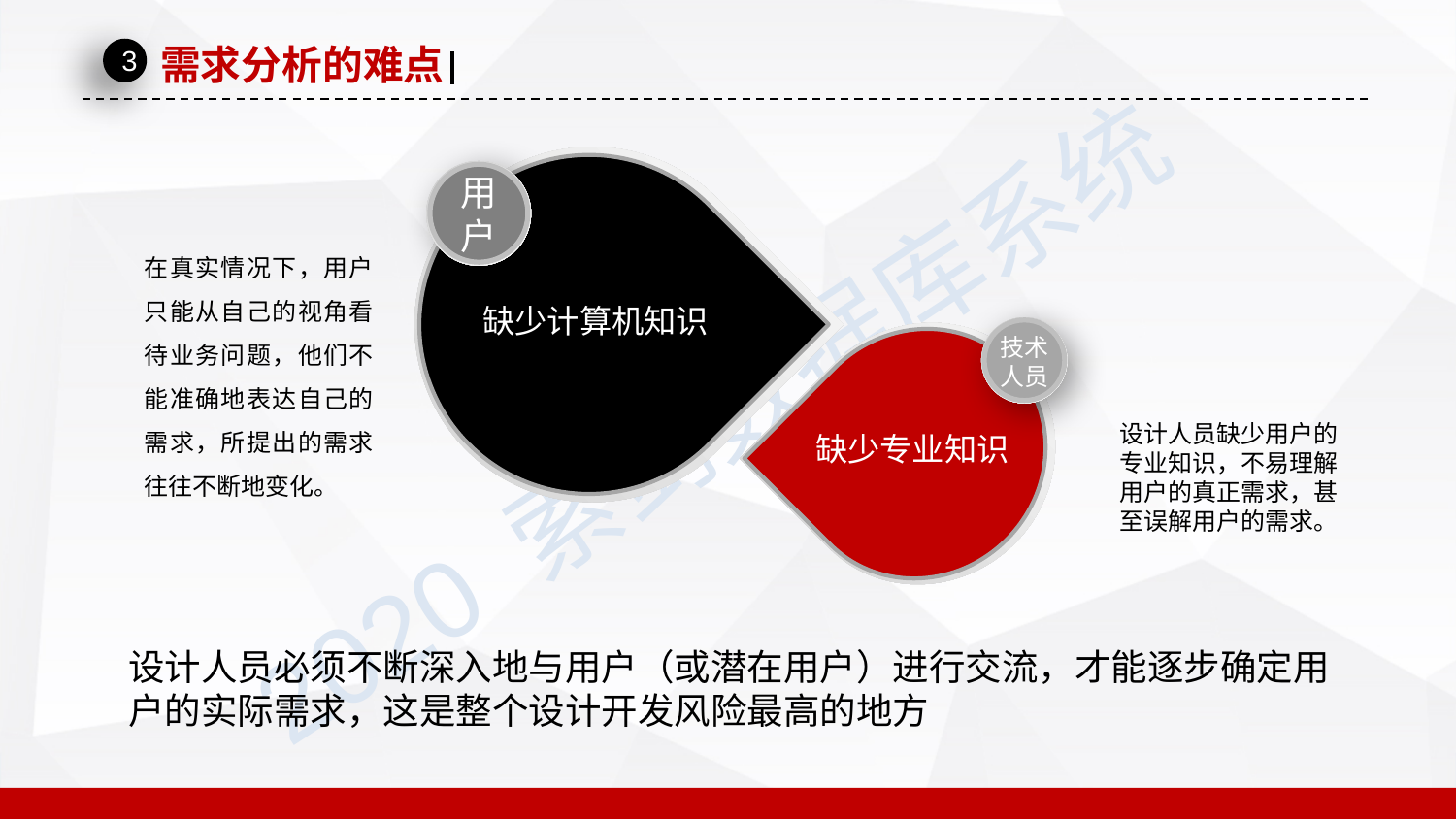

需求分析的难点
3

用户
在真实情况下，用户只能从自己的视角看待业务问题，他们不能准确地表达自己的需求，所提出的需求往往不断地变化。
缺少计算机知识

技术人员
设计人员缺少用户的专业知识，不易理解用户的真正需求，甚至误解用户的需求。
缺少专业知识
设计人员必须不断深入地与用户（或潜在用户）进行交流，才能逐步确定用户的实际需求，这是整个设计开发风险最高的地方